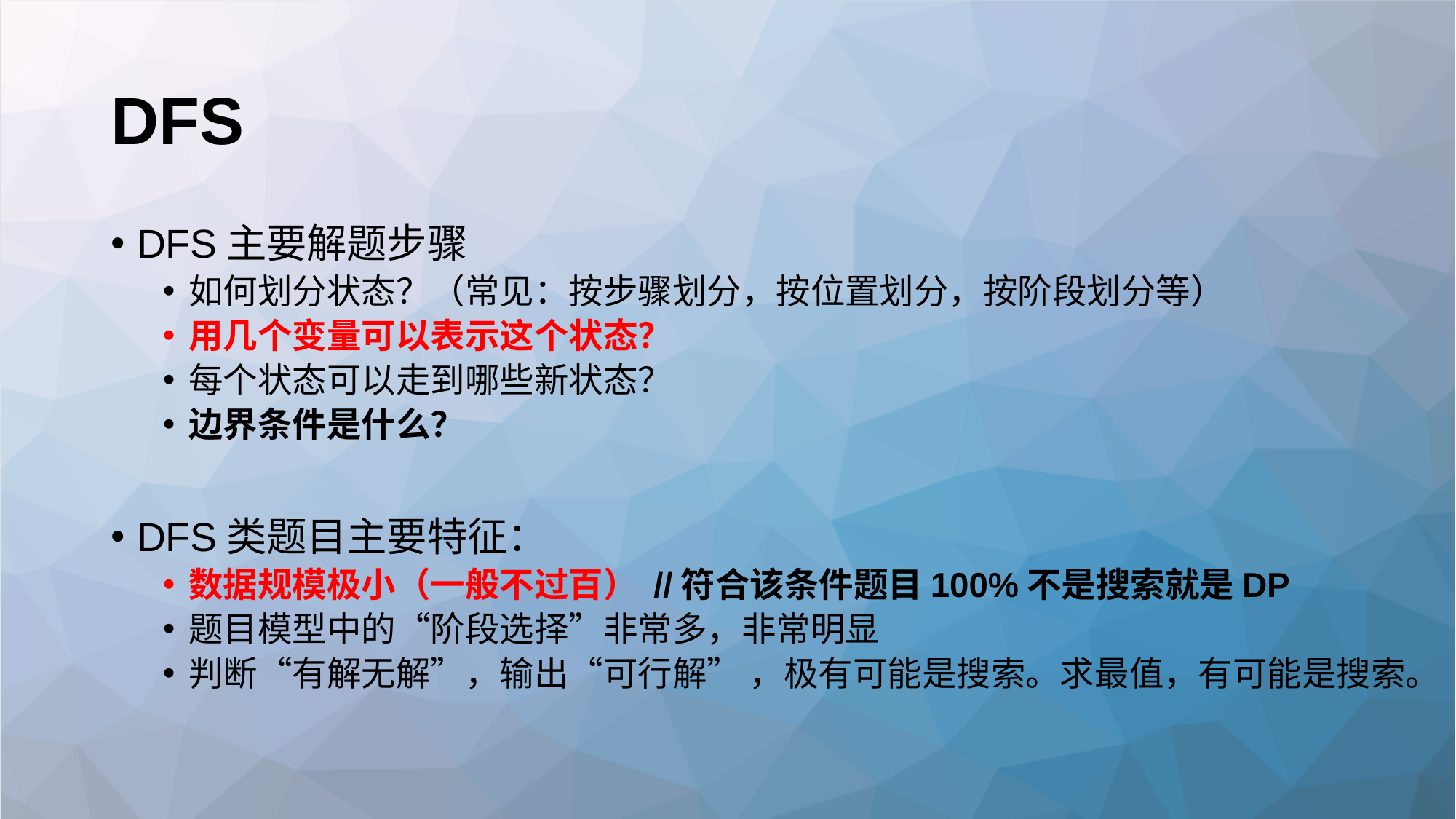

# DFS
DFS主要解题步骤
如何划分状态？（常见：按步骤划分，按位置划分，按阶段划分等）
用几个变量可以表示这个状态？
每个状态可以走到哪些新状态？
边界条件是什么？

DFS类题目主要特征：
数据规模极小（一般不过百） //符合该条件题目100%不是搜索就是DP
题目模型中的“阶段选择”非常多，非常明显
判断“有解无解”，输出“可行解” ，极有可能是搜索。求最值，有可能是搜索。